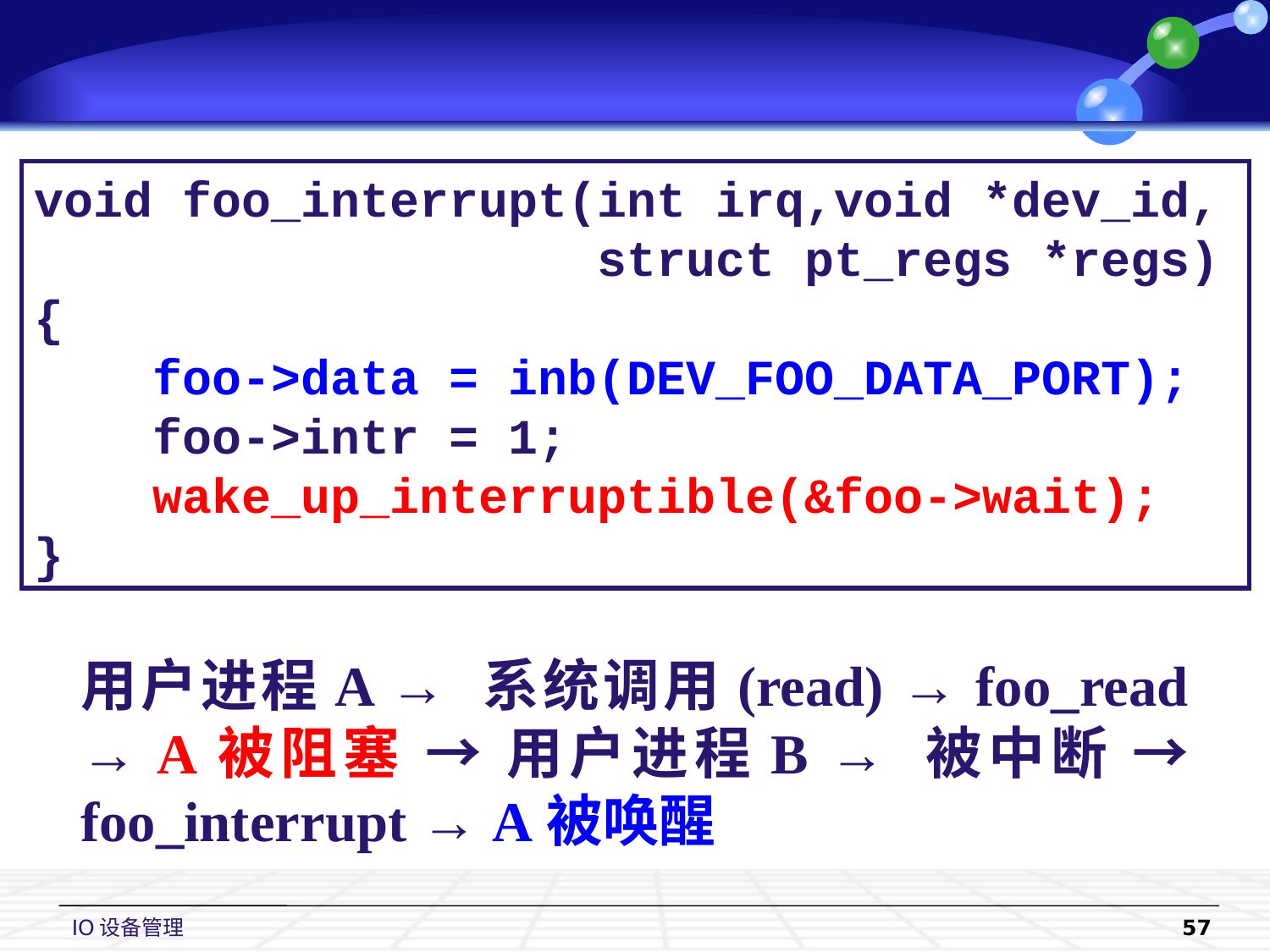

void foo_interrupt(int irq,void *dev_id,
                   struct pt_regs *regs)
{
    foo->data = inb(DEV_FOO_DATA_PORT);
    foo->intr = 1;
    wake_up_interruptible(&foo->wait);
}
用户进程A → 系统调用(read) → foo_read → A被阻塞 → 用户进程B → 被中断 → foo_interrupt → A被唤醒
IO设备管理
57